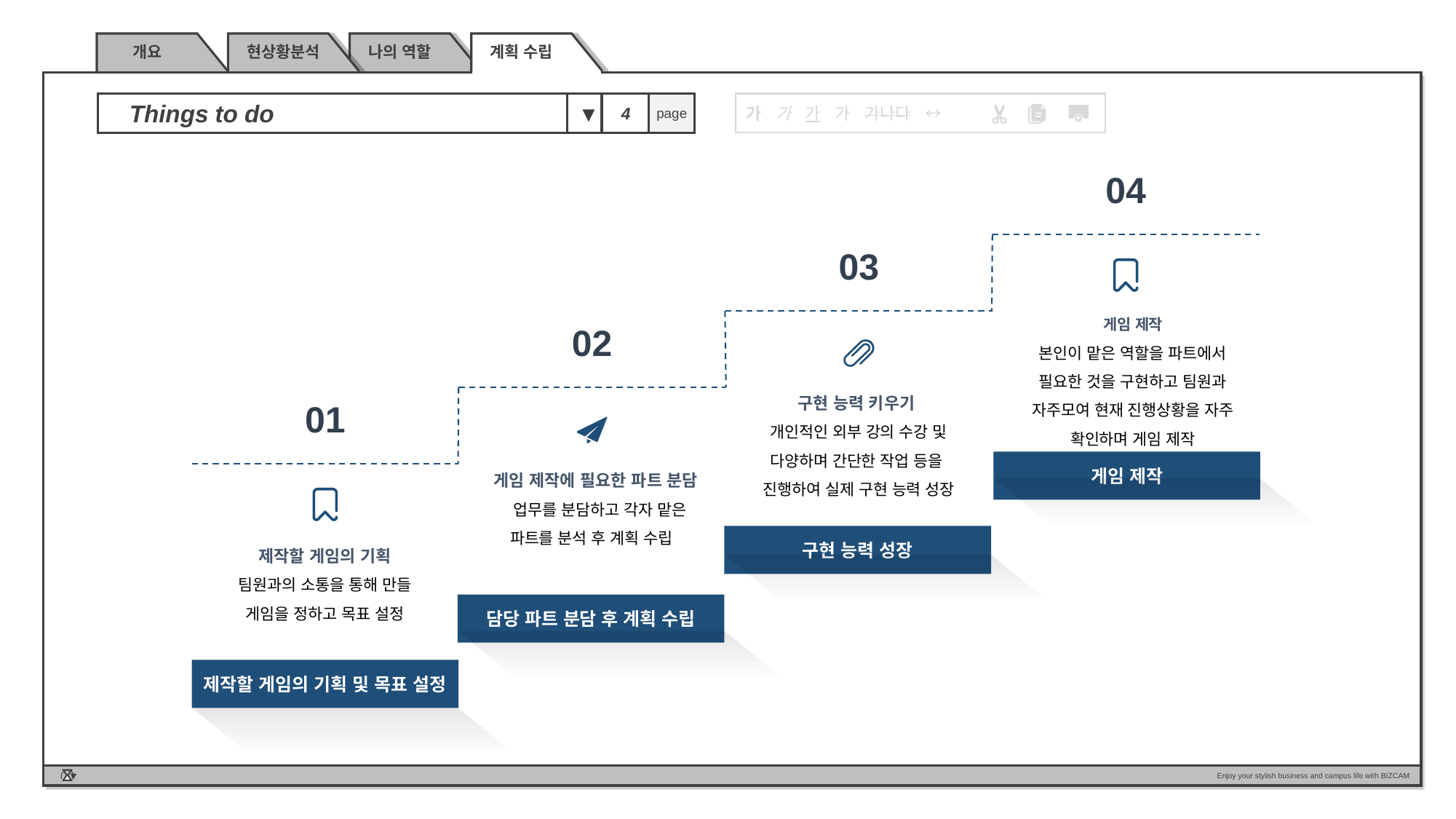

개요
 현상황분석
 나의 역할
 계획 수립

Things to do
▼
4
page
가   가   가   가   가나다   ↔

04
03

게임 제작
본인이 맡은 역할을 파트에서 필요한 것을 구현하고 팀원과 자주모여 현재 진행상황을 자주 확인하며 게임 제작
02

구현 능력 키우기
개인적인 외부 강의 수강 및 다양하며 간단한 작업 등을  진행하여 실제 구현 능력 성장
01

게임 제작
게임 제작에 필요한 파트 분담
 업무를 분담하고 각자 맡은 파트를 분석 후 계획 수립

구현 능력 성장
제작할 게임의 기획
팀원과의 소통을 통해 만들 게임을 정하고 목표 설정

담당 파트 분담 후 계획 수립

제작할 게임의 기획 및 목표 설정

Enjoy your stylish business and campus life with BIZCAM